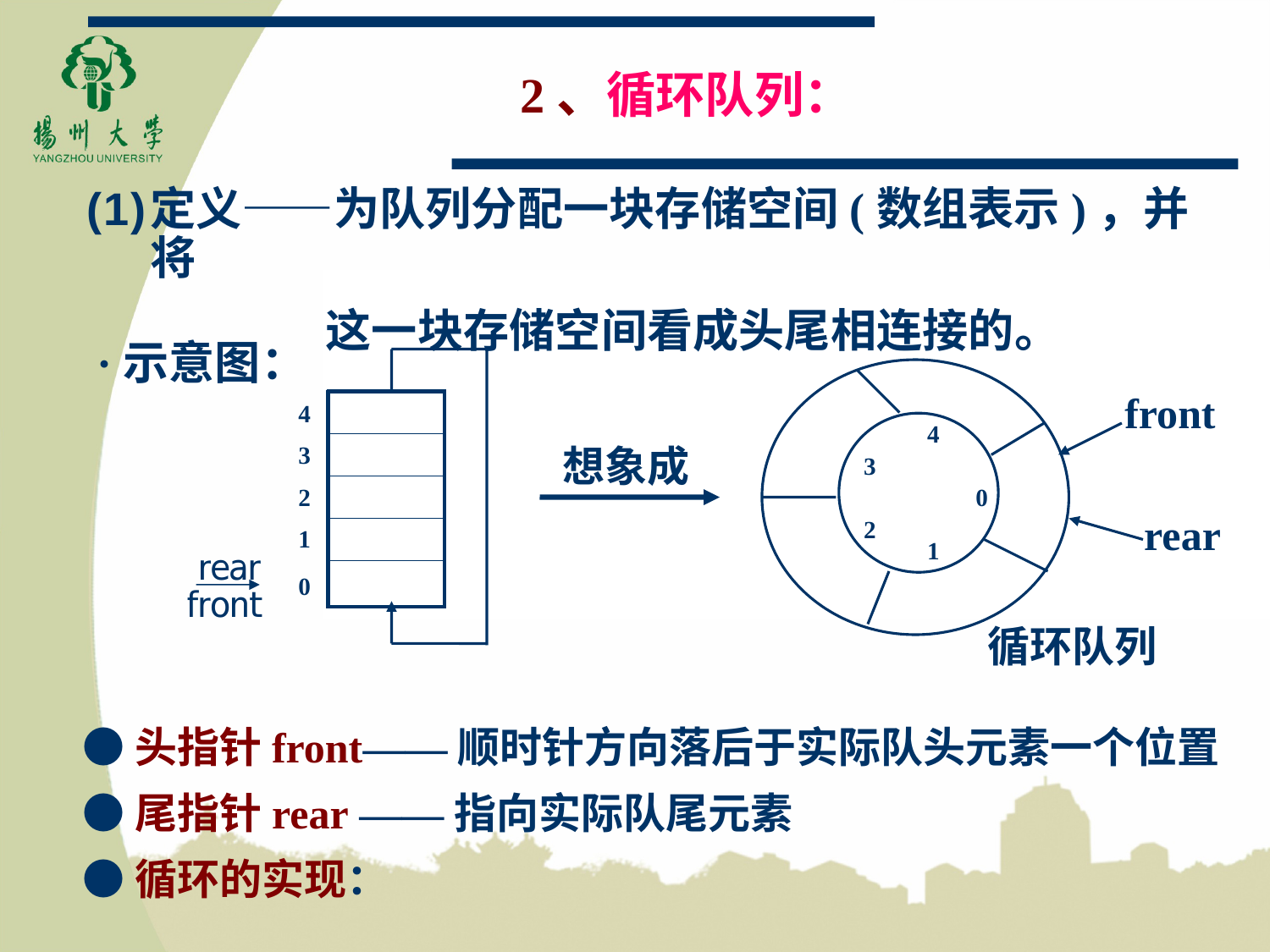

2、循环队列：
定义——为队列分配一块存储空间(数组表示)，并将
                      这一块存储空间看成头尾相连接的。
·示意图：

front
4
3
2
1
0
|  |
| --- |
|  |
|  |
|  |
|  |
4

想象成
3
0

rear
2

1
rear

front

循环队列

●头指针front——顺时针方向落后于实际队头元素一个位置
●尾指针rear ——指向实际队尾元素
●循环的实现：